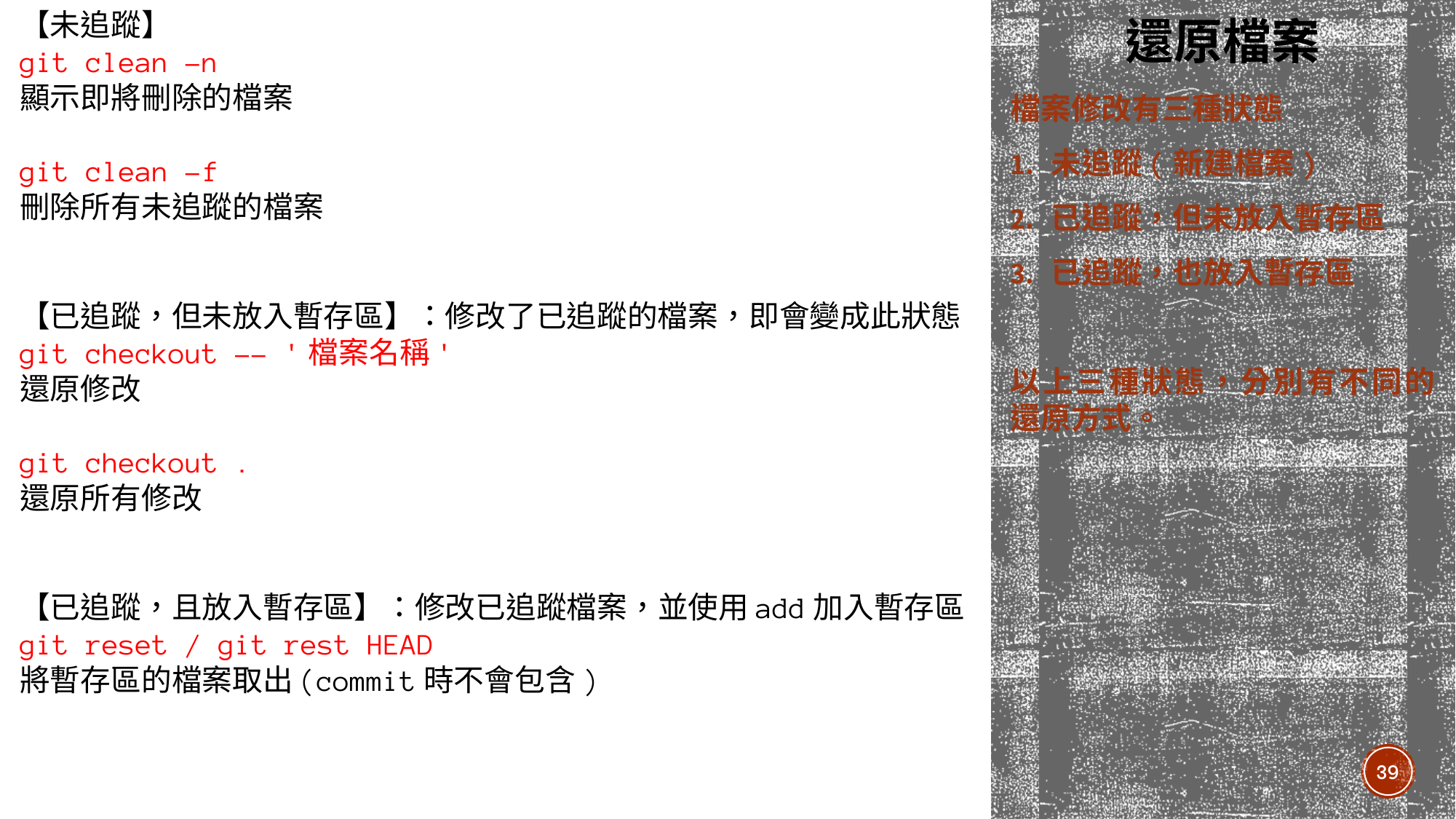

【未追蹤】
git clean -n
顯示即將刪除的檔案

git clean -f
刪除所有未追蹤的檔案

【已追蹤，但未放入暫存區】：修改了已追蹤的檔案，即會變成此狀態
git checkout -- '檔案名稱'
還原修改

git checkout .
還原所有修改

【已追蹤，且放入暫存區】：修改已追蹤檔案，並使用add加入暫存區
git reset / git rest HEAD
將暫存區的檔案取出(commit時不會包含)
# 還原檔案
檔案修改有三種狀態
未追蹤(新建檔案)
已追蹤，但未放入暫存區
已追蹤，也放入暫存區

以上三種狀態，分別有不同的還原方式。

39